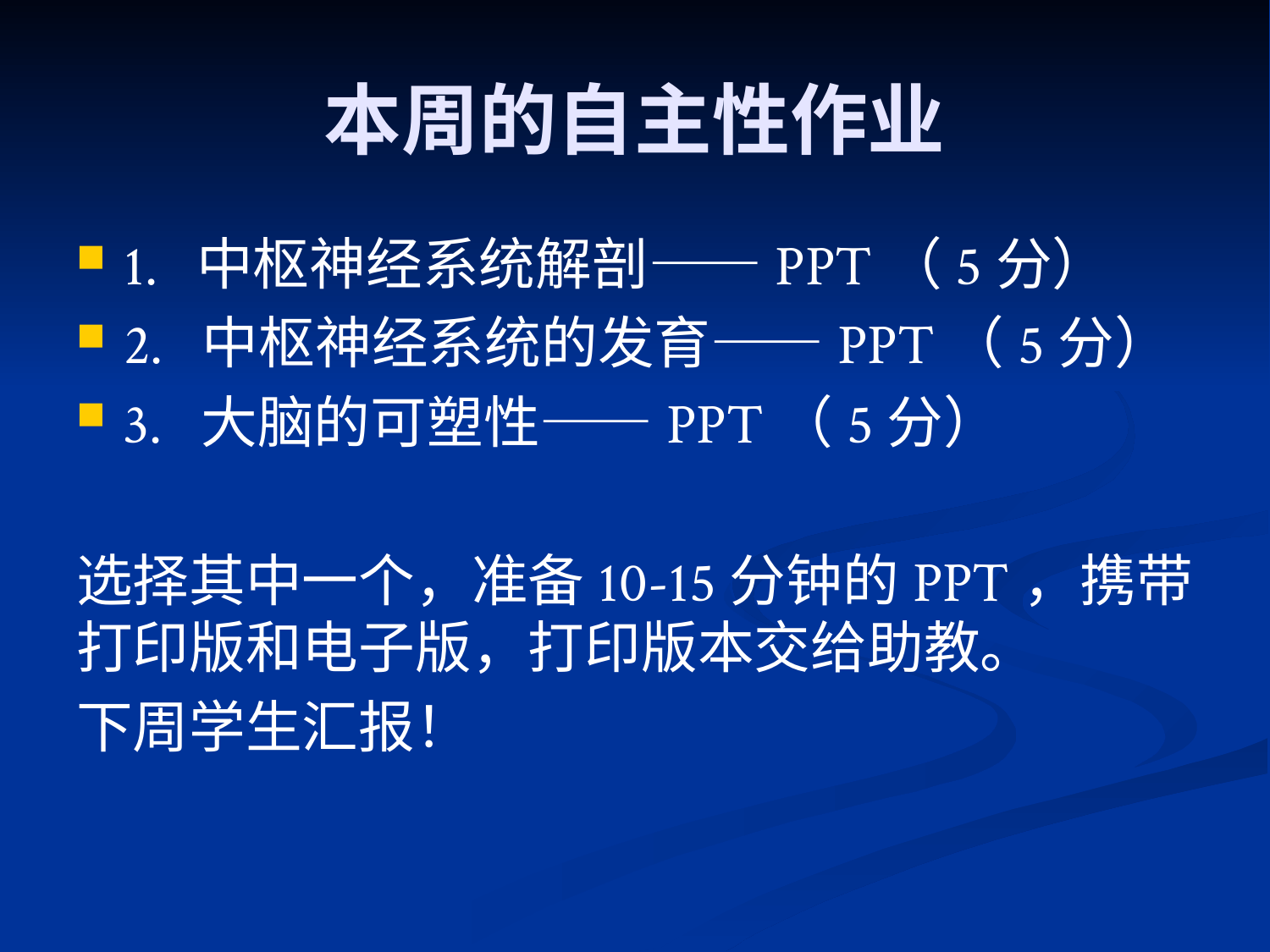

# 本周的自主性作业
1.  中枢神经系统解剖——PPT（5分）
2.  中枢神经系统的发育——PPT（5分）
3.  大脑的可塑性——PPT（5分）

选择其中一个，准备10-15分钟的PPT，携带打印版和电子版，打印版本交给助教。
下周学生汇报！